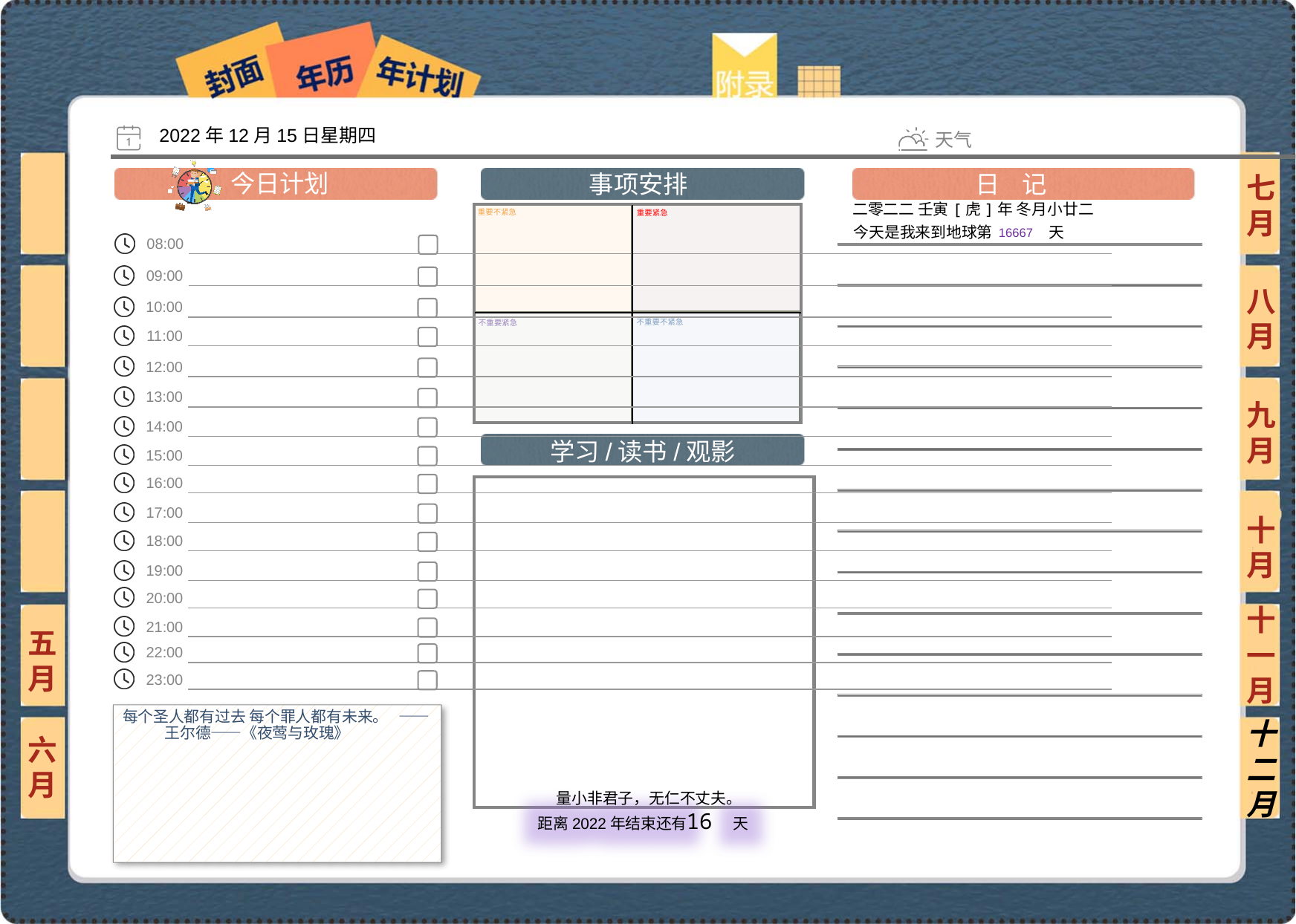

2022年12月15日星期四
七月
二零二二 壬寅[虎]年 冬月小廿二
16667
八月
九月
十月
十一月
五月
每个圣人都有过去 每个罪人都有未来。   —— 王尔德——《夜莺与玫瑰》

六月
十二月
16
 量小非君子，无仁不丈夫。